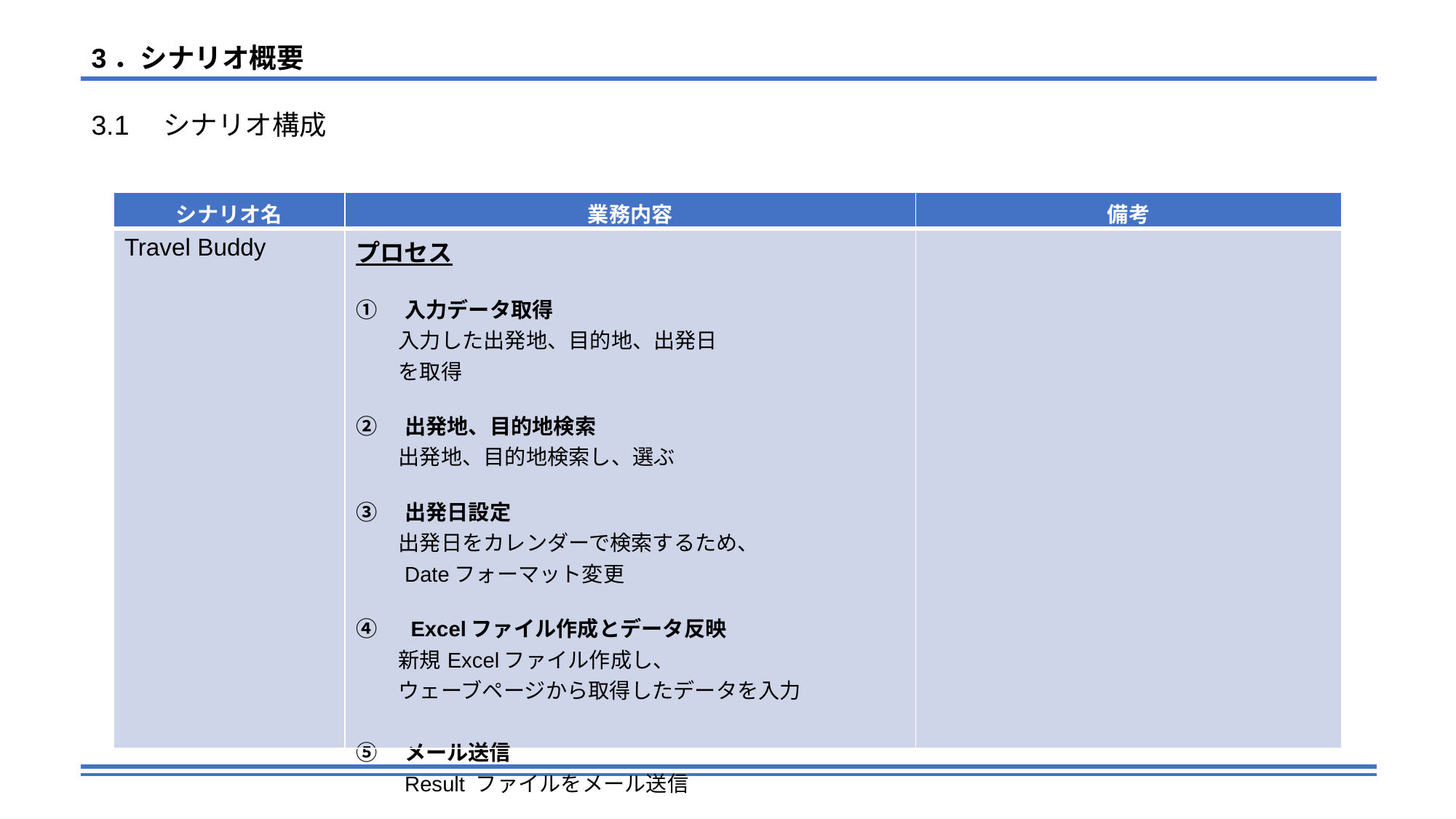

3．シナリオ概要
3.1　シナリオ構成
| シナリオ名 | 業務内容 | 備考 |
| --- | --- | --- |
| Travel Buddy | プロセス ①　入力データ取得 　　入力した出発地、目的地、出発日 　　を取得 ②　出発地、目的地検索　 　　出発地、目的地検索し、選ぶ ③　出発日設定 　　出発日をカレンダーで検索するため、 　　Dateフォーマット変更 ④　Excelファイル作成とデータ反映 　　新規Excelファイル作成し、 　　ウェーブページから取得したデータを入力 　　 ⑤　メール送信 　　Result ファイルをメール送信 |  |